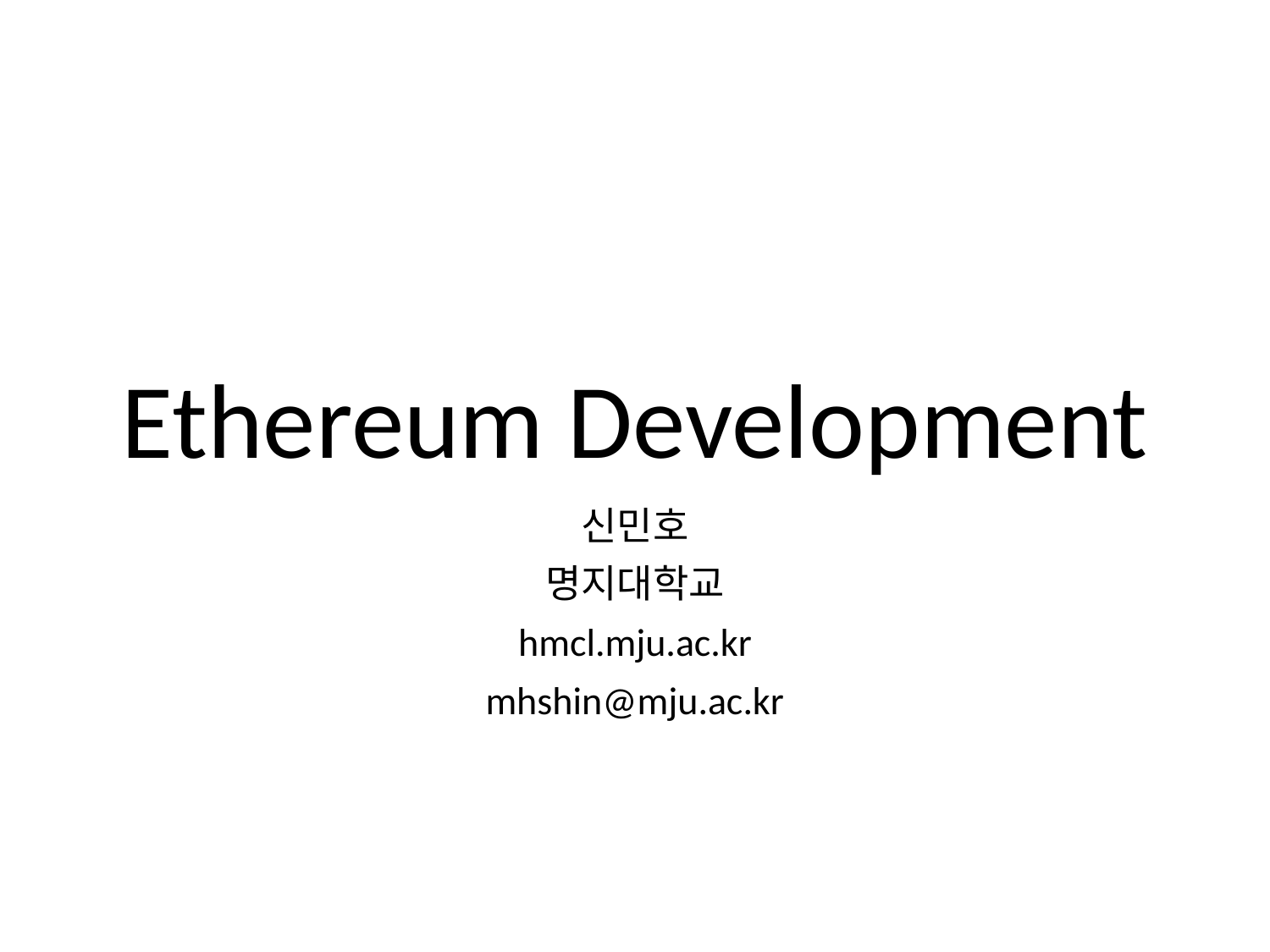

# Ethereum Development
신민호
명지대학교
hmcl.mju.ac.kr
mhshin@mju.ac.kr